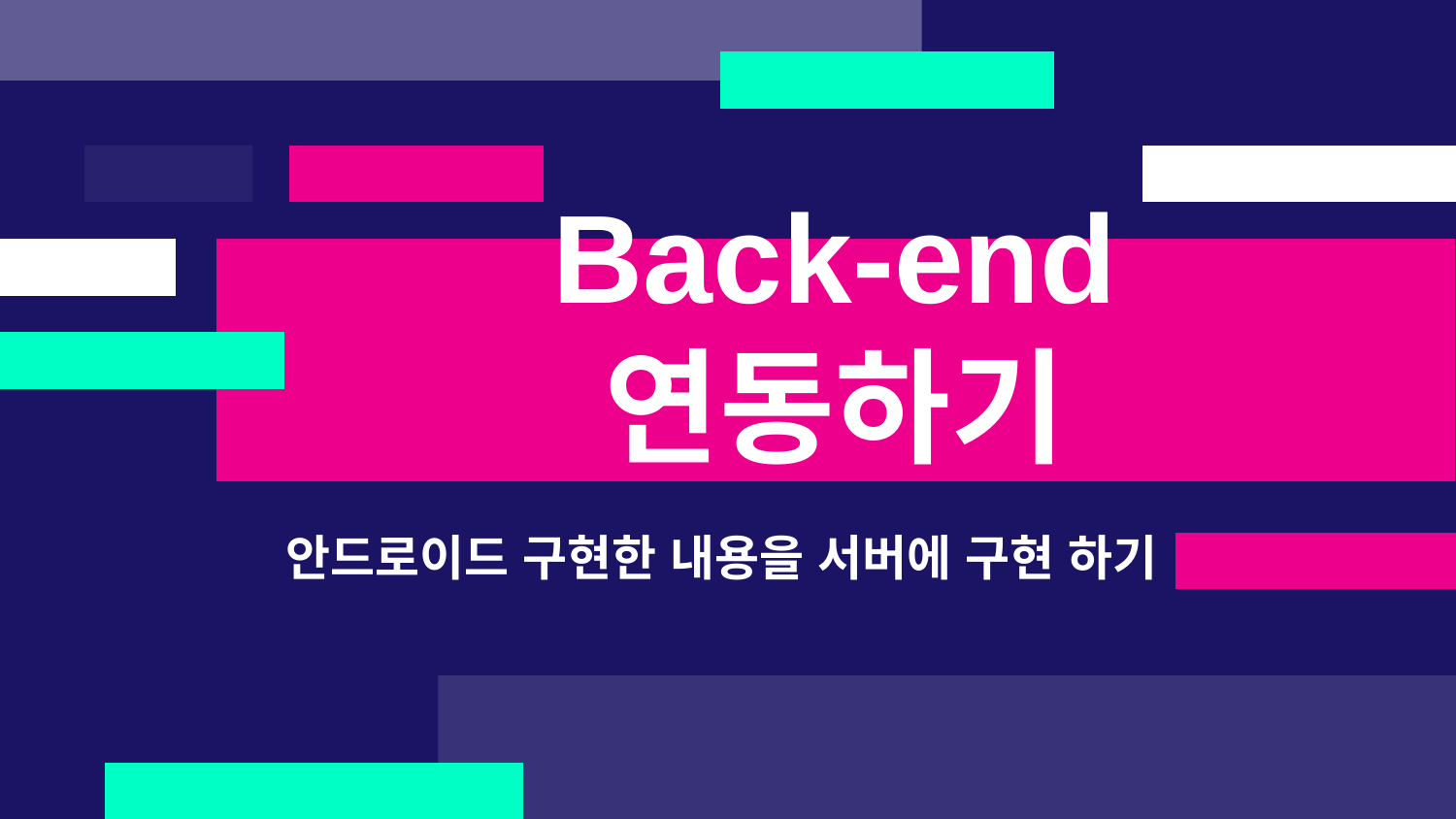

# Back-end 연동하기
안드로이드 구현한 내용을 서버에 구현 하기